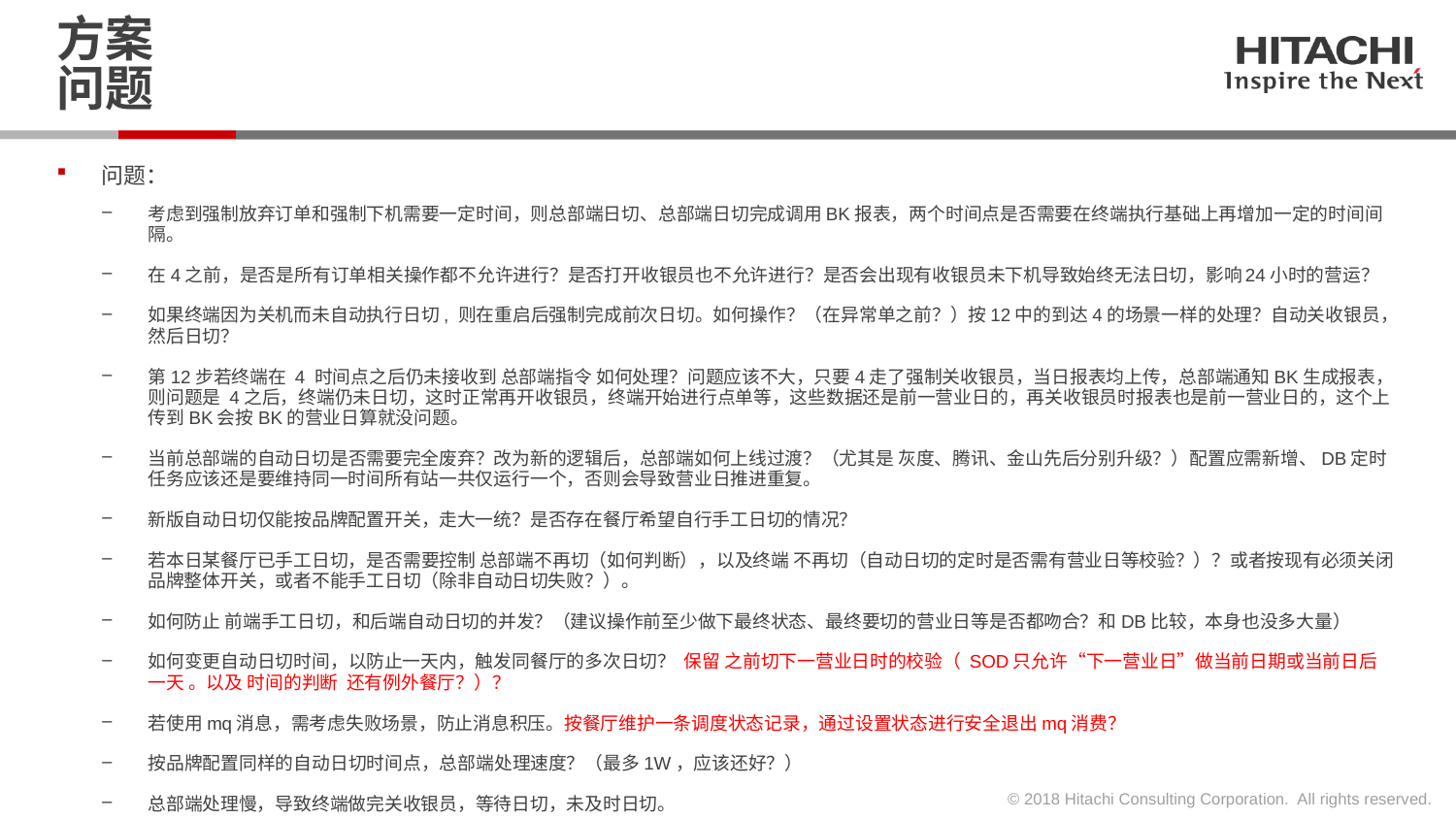

# 方案 问题
问题：
考虑到强制放弃订单和强制下机需要一定时间，则总部端日切、总部端日切完成调用BK报表，两个时间点是否需要在终端执行基础上再增加一定的时间间隔。
在4之前，是否是所有订单相关操作都不允许进行？是否打开收银员也不允许进行？是否会出现有收银员未下机导致始终无法日切，影响24小时的营运？
如果终端因为关机而未自动执行日切, 则在重启后强制完成前次日切。如何操作？（在异常单之前？）按12中的到达4的场景一样的处理？自动关收银员，然后日切？
第12步若终端在 4 时间点之后仍未接收到 总部端指令 如何处理？问题应该不大，只要4走了强制关收银员，当日报表均上传，总部端通知BK生成报表，则问题是 4之后，终端仍未日切，这时正常再开收银员，终端开始进行点单等，这些数据还是前一营业日的，再关收银员时报表也是前一营业日的，这个上传到BK会按BK的营业日算就没问题。
当前总部端的自动日切是否需要完全废弃？改为新的逻辑后，总部端如何上线过渡？（尤其是 灰度、腾讯、金山先后分别升级？）配置应需新增、DB定时任务应该还是要维持同一时间所有站一共仅运行一个，否则会导致营业日推进重复。
新版自动日切仅能按品牌配置开关，走大一统？是否存在餐厅希望自行手工日切的情况？
若本日某餐厅已手工日切，是否需要控制 总部端不再切（如何判断），以及终端 不再切（自动日切的定时是否需有营业日等校验？）？或者按现有必须关闭品牌整体开关，或者不能手工日切（除非自动日切失败？）。
如何防止 前端手工日切，和后端自动日切的并发？（建议操作前至少做下最终状态、最终要切的营业日等是否都吻合？和DB比较，本身也没多大量）
如何变更自动日切时间，以防止一天内，触发同餐厅的多次日切？  保留 之前切下一营业日时的校验（ SOD只允许“下一营业日”​做当前日期或当前日后一天 。以及 时间的判断  还有例外餐厅？）？
若使用mq消息，需考虑失败场景，防止消息积压。按餐厅维护一条调度状态记录，通过设置状态进行安全退出mq消费？
按品牌配置同样的自动日切时间点，总部端处理速度？（最多1W，应该还好？）
总部端处理慢，导致终端做完关收银员，等待日切，未及时日切。
当处在 日切时点 到 日切完成时点之间，终端无法进行相关订单操作，此时若有客户点单，咋办？